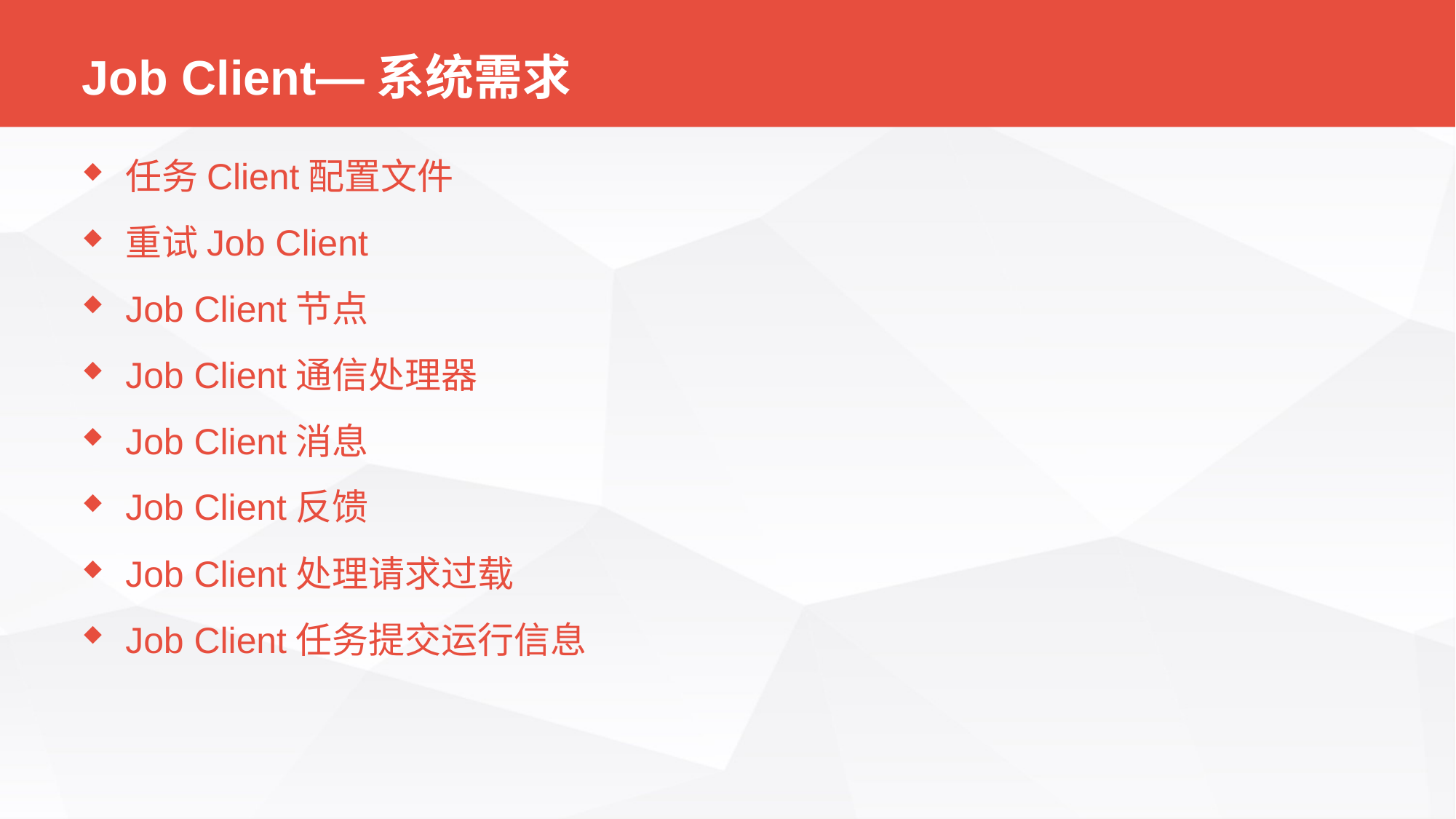

# Job Client—系统需求
任务Client配置文件
重试Job Client
Job Client节点
Job Client通信处理器
Job Client消息
Job Client反馈
Job Client处理请求过载
Job Client任务提交运行信息